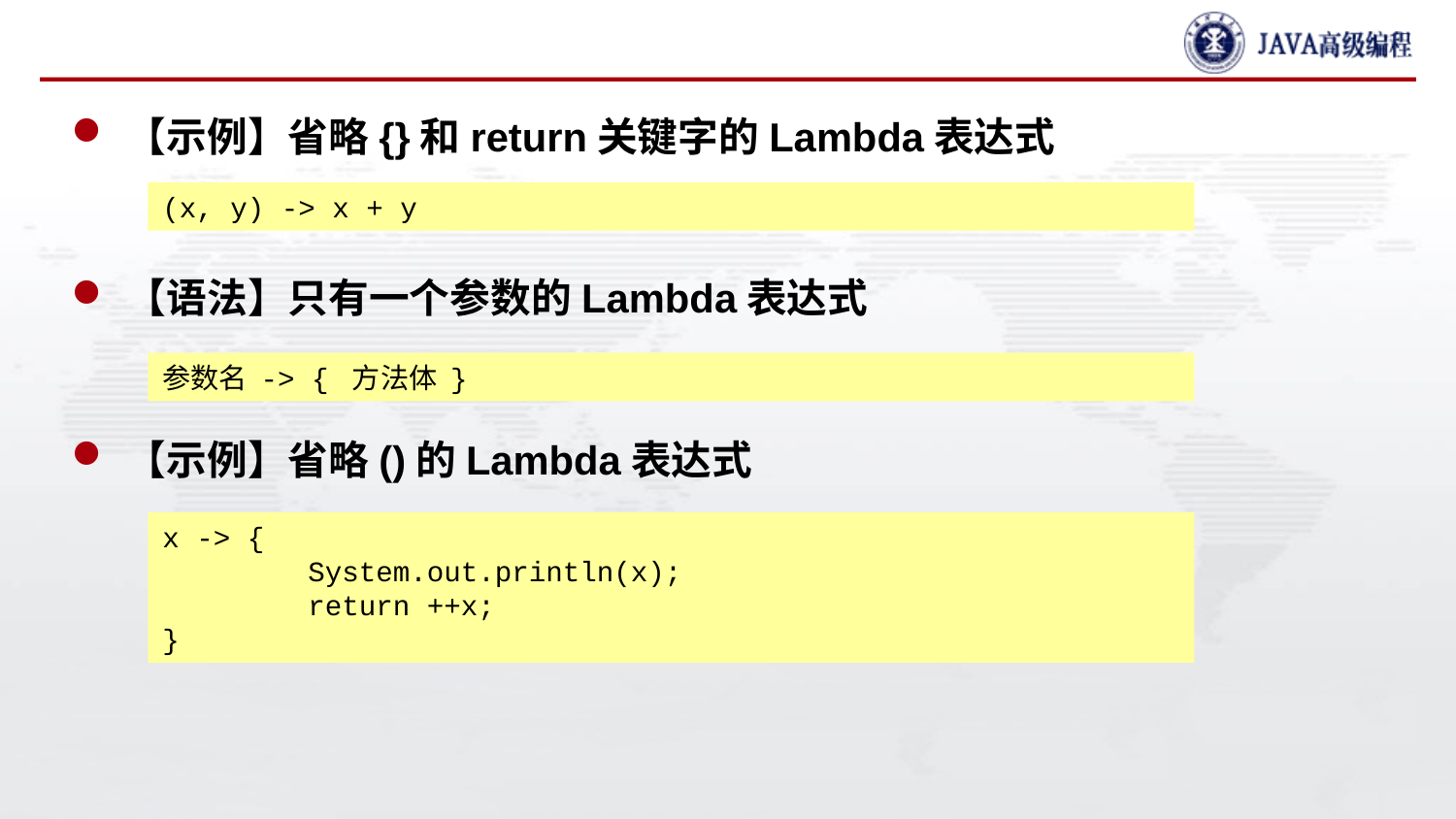

#
【示例】省略{}和return关键字的Lambda表达式

【语法】只有一个参数的Lambda表达式

【示例】省略()的Lambda表达式
(x, y) -> x + y
参数名 -> { 方法体 }
x -> {
	System.out.println(x);
	return ++x;
}